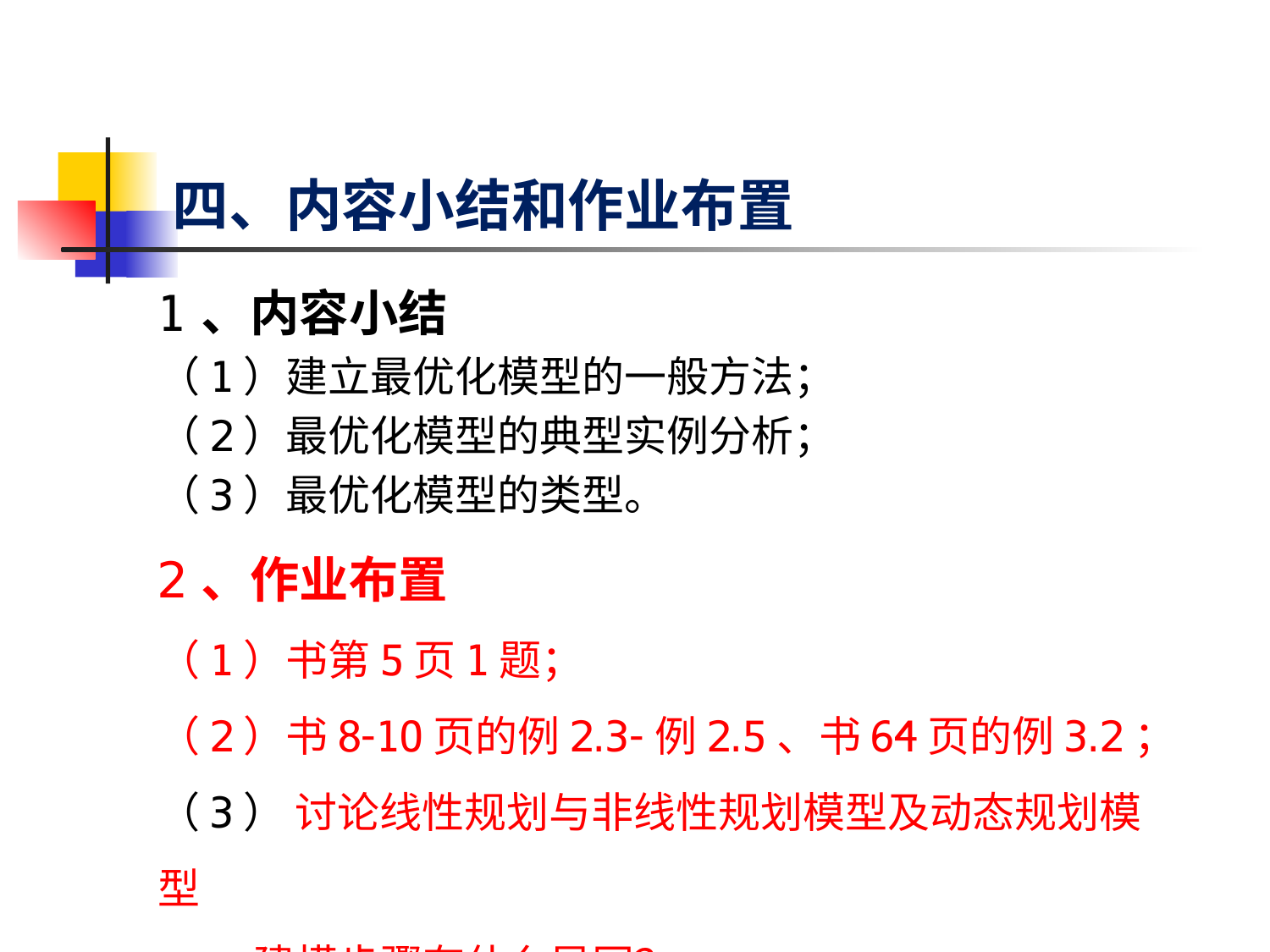

# 四、内容小结和作业布置
1、内容小结
（1）建立最优化模型的一般方法；
（2）最优化模型的典型实例分析；
（3）最优化模型的类型。
2、作业布置
（1）书第5页1题；
（2）书8-10页的例2.3-例2.5、书64页的例3.2；
（3） 讨论线性规划与非线性规划模型及动态规划模型
         建模步骤有什么异同？